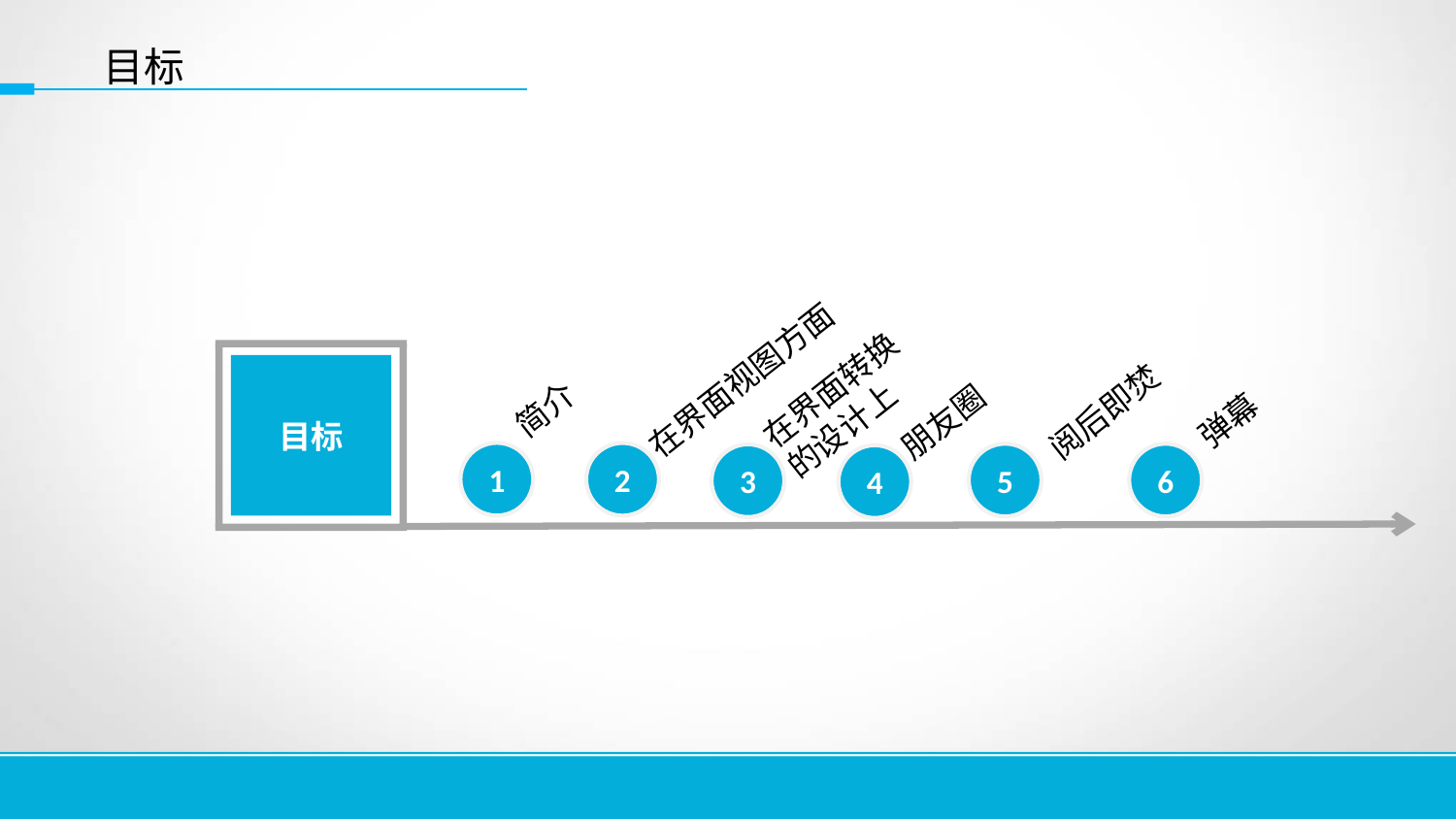

目标

在界面视图方面
2

目标
在界面转换的设计上
3
弹幕
6
阅后即焚
5
朋友圈
4
简介
1
8